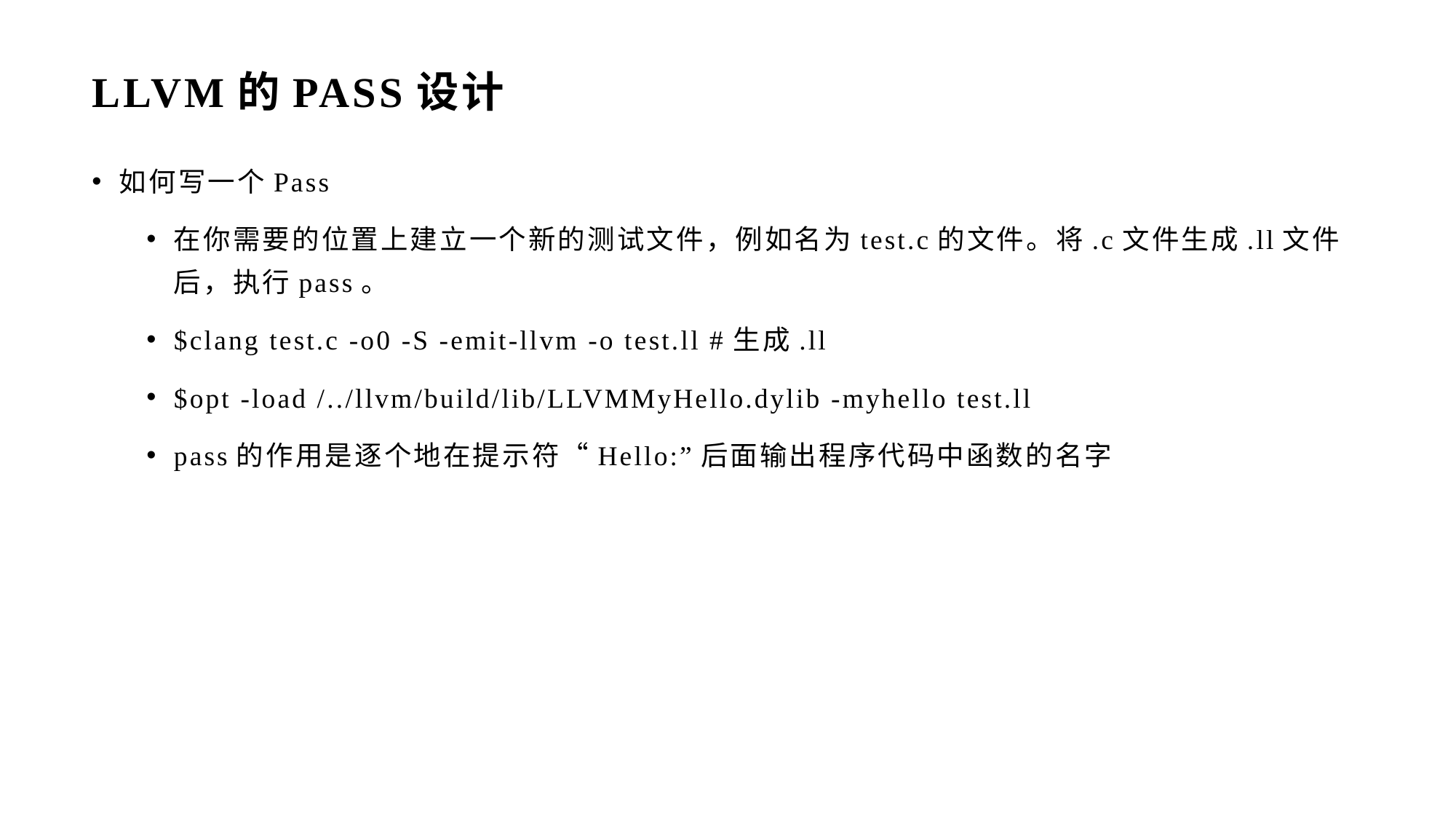

# LLVM的PASS设计
如何写一个Pass
在你需要的位置上建立一个新的测试文件，例如名为test.c的文件。将.c文件生成.ll文件后，执行pass。
$clang test.c -o0 -S -emit-llvm -o test.ll #生成.ll
$opt -load /../llvm/build/lib/LLVMMyHello.dylib -myhello test.ll
pass的作用是逐个地在提示符“Hello:”后面输出程序代码中函数的名字